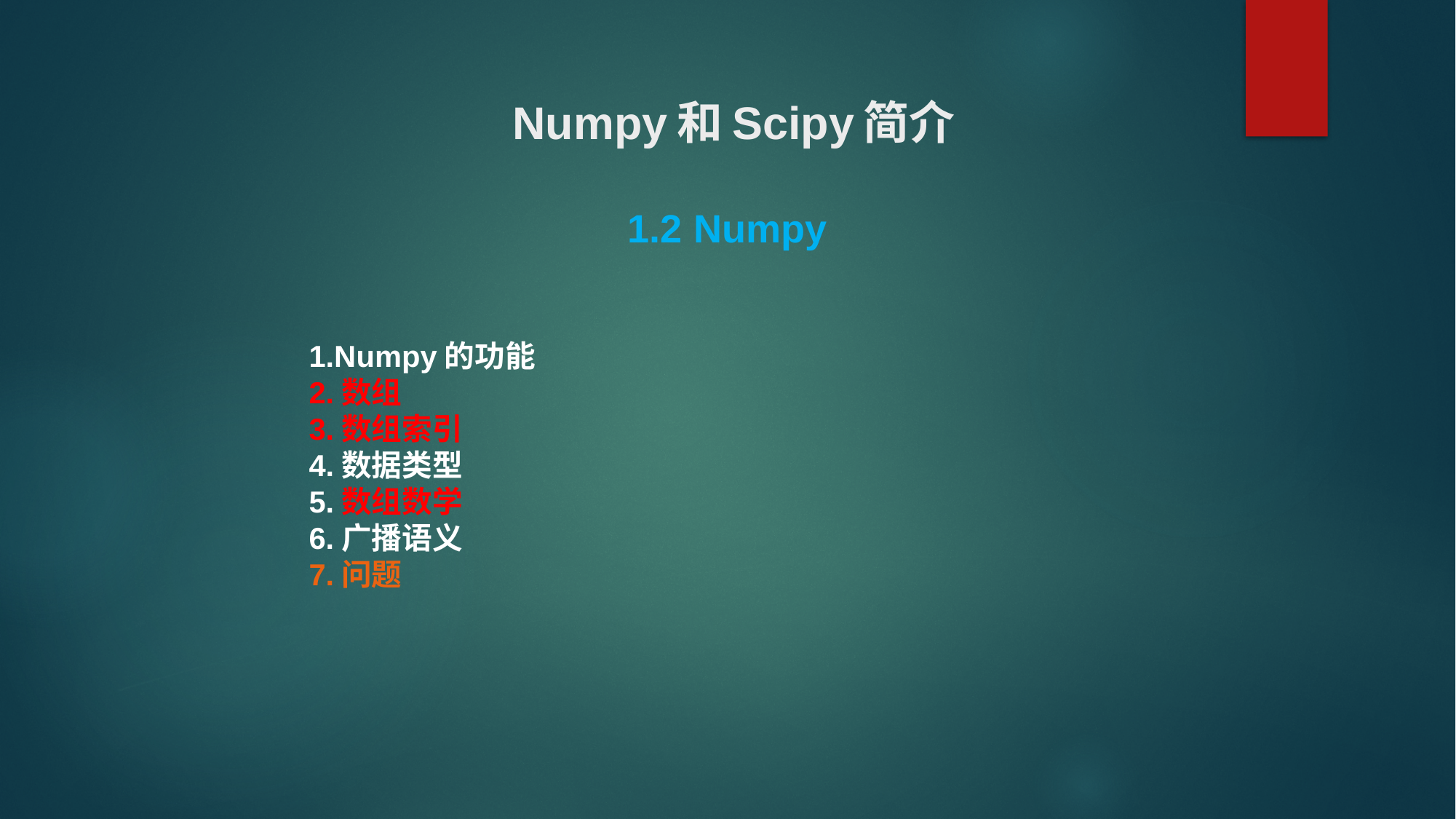

# Numpy和Scipy简介 1.2 Numpy
1.Numpy的功能
2.数组
3.数组索引
4.数据类型
5.数组数学
6.广播语义
7.问题